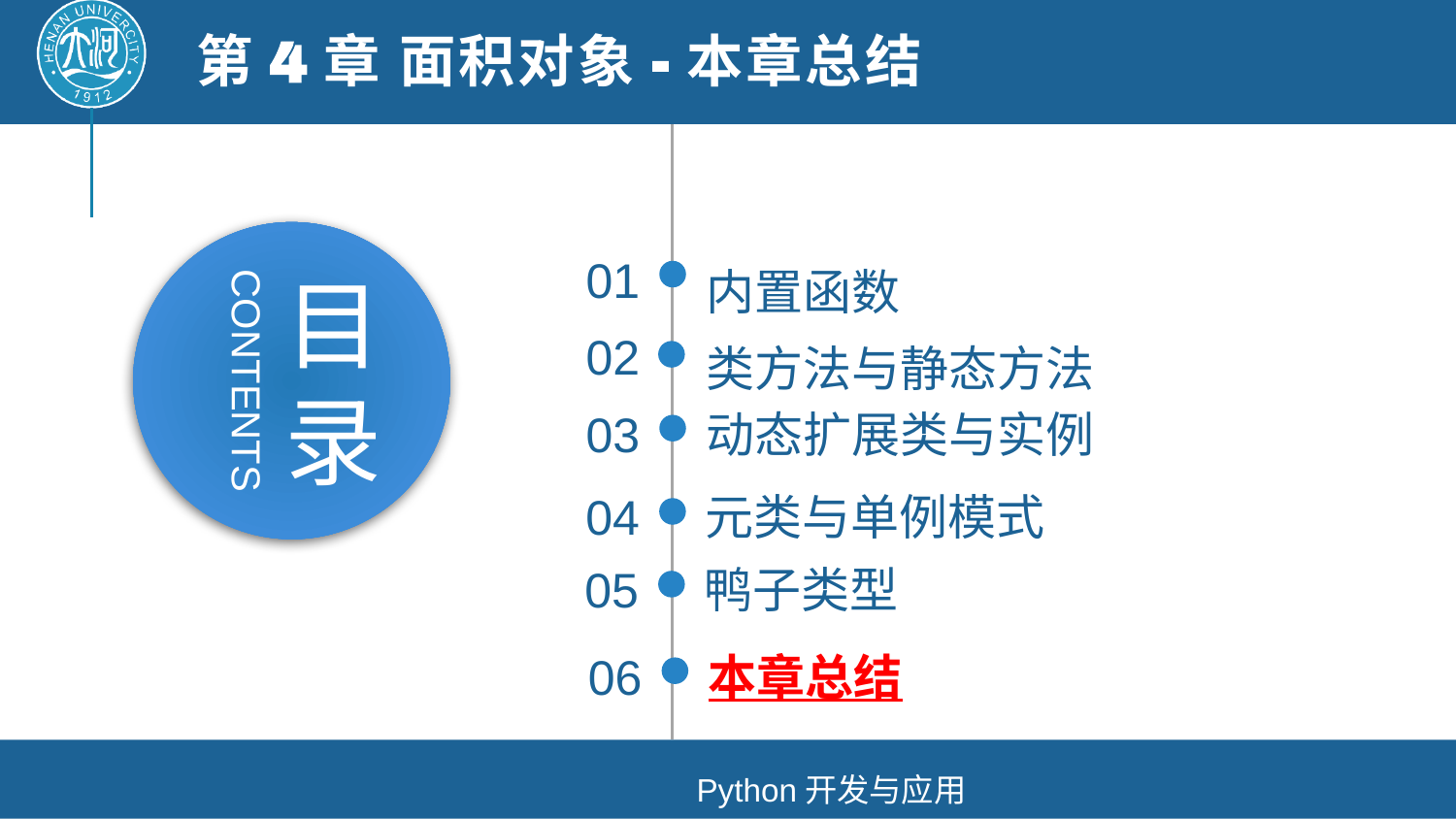

第4章 面积对象-本章总结
01
内置函数

02
类方法与静态方法

03
动态扩展类与实例

04
元类与单例模式

05
鸭子类型

06
本章总结

Python开发与应用
26